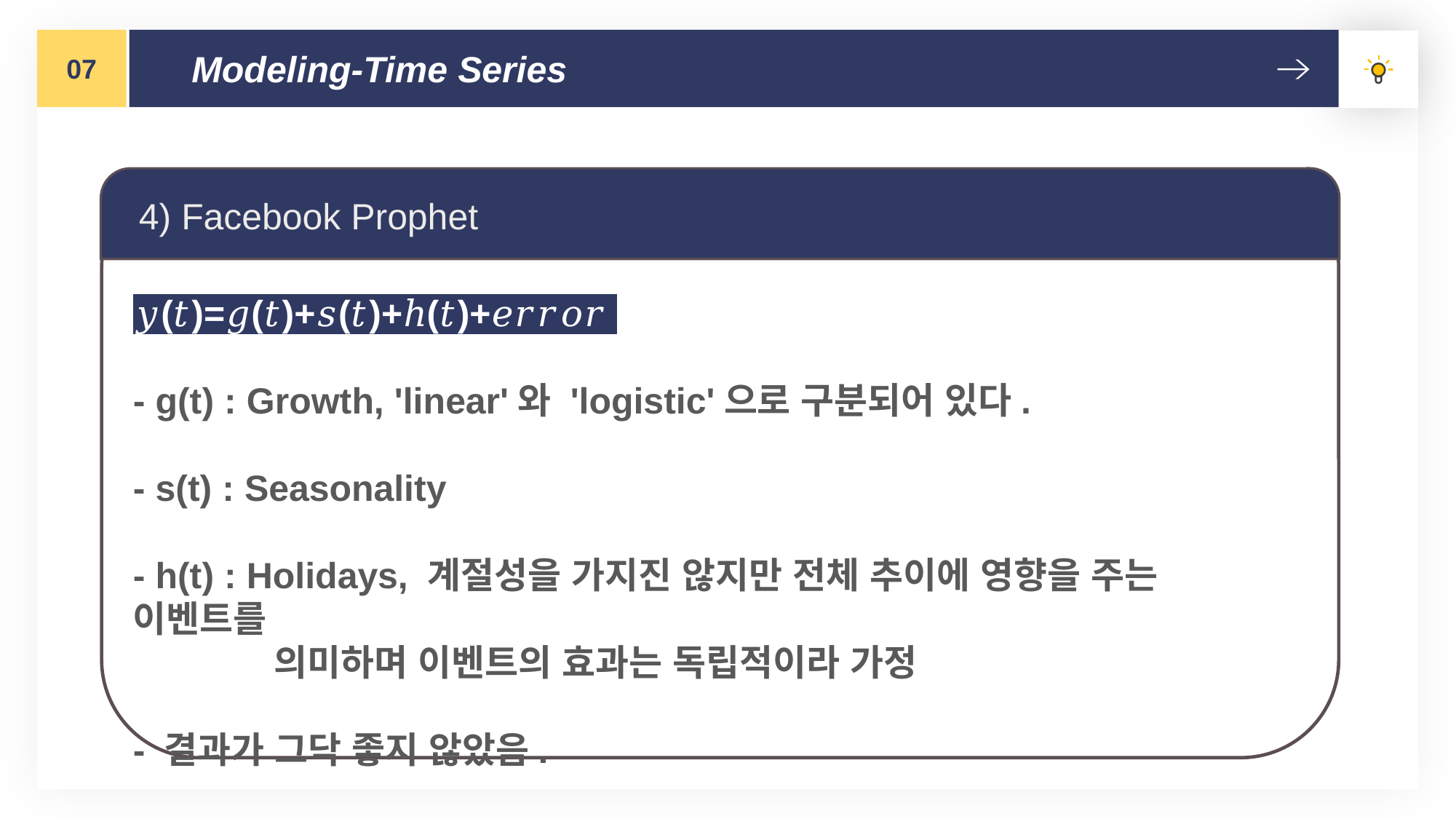

07
Modeling-Time Series

4) Facebook Prophet
𝑦(𝑡)=𝑔(𝑡)+𝑠(𝑡)+ℎ(𝑡)+𝑒𝑟𝑟𝑜𝑟

- g(t) : Growth, 'linear'와 'logistic'으로 구분되어 있다.

- s(t) : Seasonality

- h(t) : Holidays, 계절성을 가지진 않지만 전체 추이에 영향을 주는 이벤트를
             의미하며 이벤트의 효과는 독립적이라 가정

- 결과가 그닥 좋지 않았음.